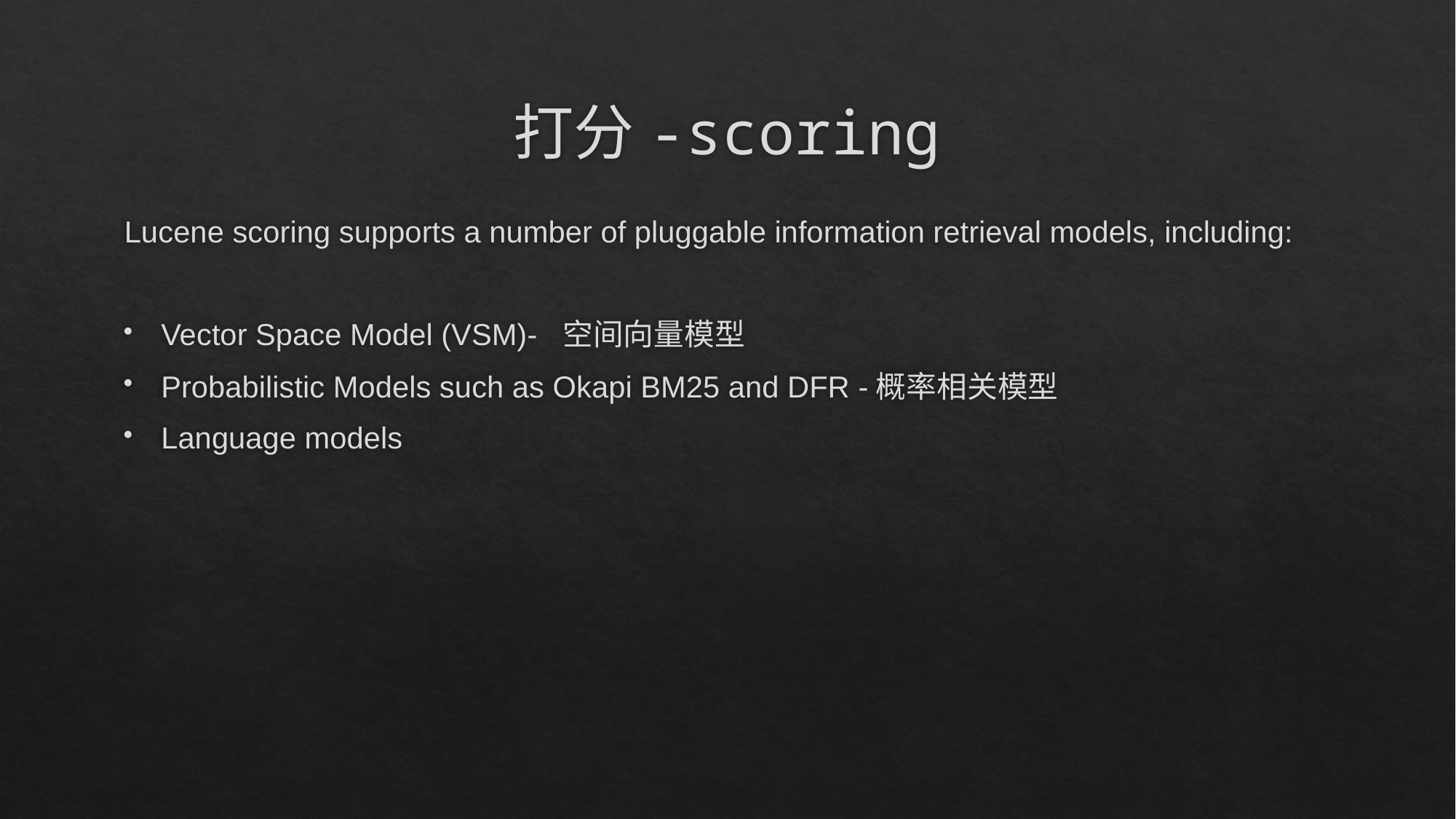

# 打分-scoring
Lucene scoring supports a number of pluggable information retrieval models, including:

Vector Space Model (VSM)- 空间向量模型
Probabilistic Models such as Okapi BM25 and DFR -概率相关模型
Language models